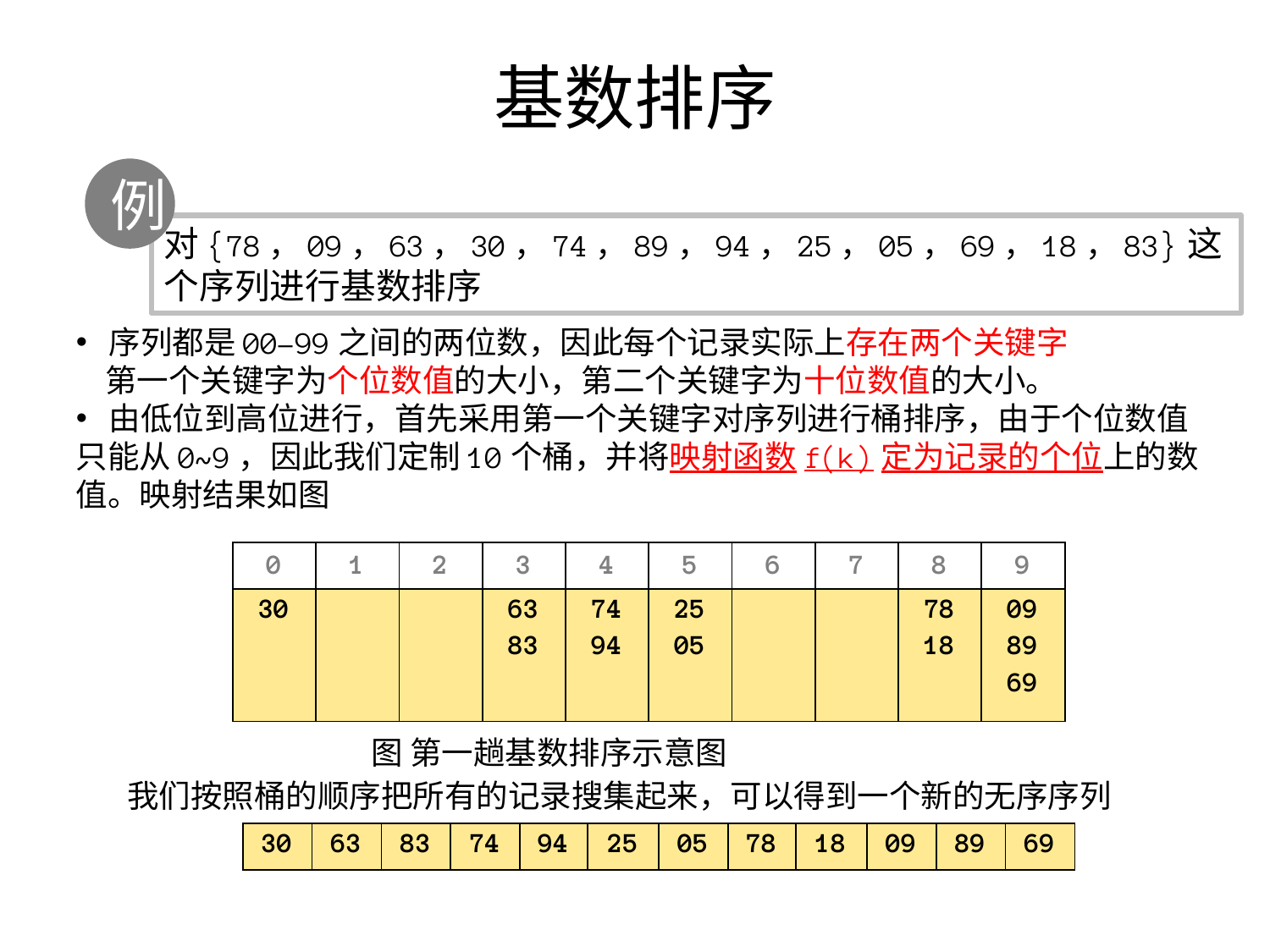

# 基数排序
例
对{78，09，63，30，74，89，94，25，05，69，18，83}这个序列进行基数排序
  序列都是00-99之间的两位数，因此每个记录实际上存在两个关键字
   第一个关键字为个位数值的大小，第二个关键字为十位数值的大小。
  由低位到高位进行，首先采用第一个关键字对序列进行桶排序，由于个位数值只能从0~9，因此我们定制10个桶，并将映射函数f(k)定为记录的个位上的数值。映射结果如图

| 0 | 1 | 2 | 3 | 4 | 5 | 6 | 7 | 8 | 9 |
| --- | --- | --- | --- | --- | --- | --- | --- | --- | --- |
| 30 |  |  | 63 83 | 74 94 | 25 05 |  |  | 78 18 | 09 89 69 |

图 第一趟基数排序示意图
我们按照桶的顺序把所有的记录搜集起来，可以得到一个新的无序序列

| 30 | 63 | 83 | 74 | 94 | 25 | 05 | 78 | 18 | 09 | 89 | 69 |
| --- | --- | --- | --- | --- | --- | --- | --- | --- | --- | --- | --- |